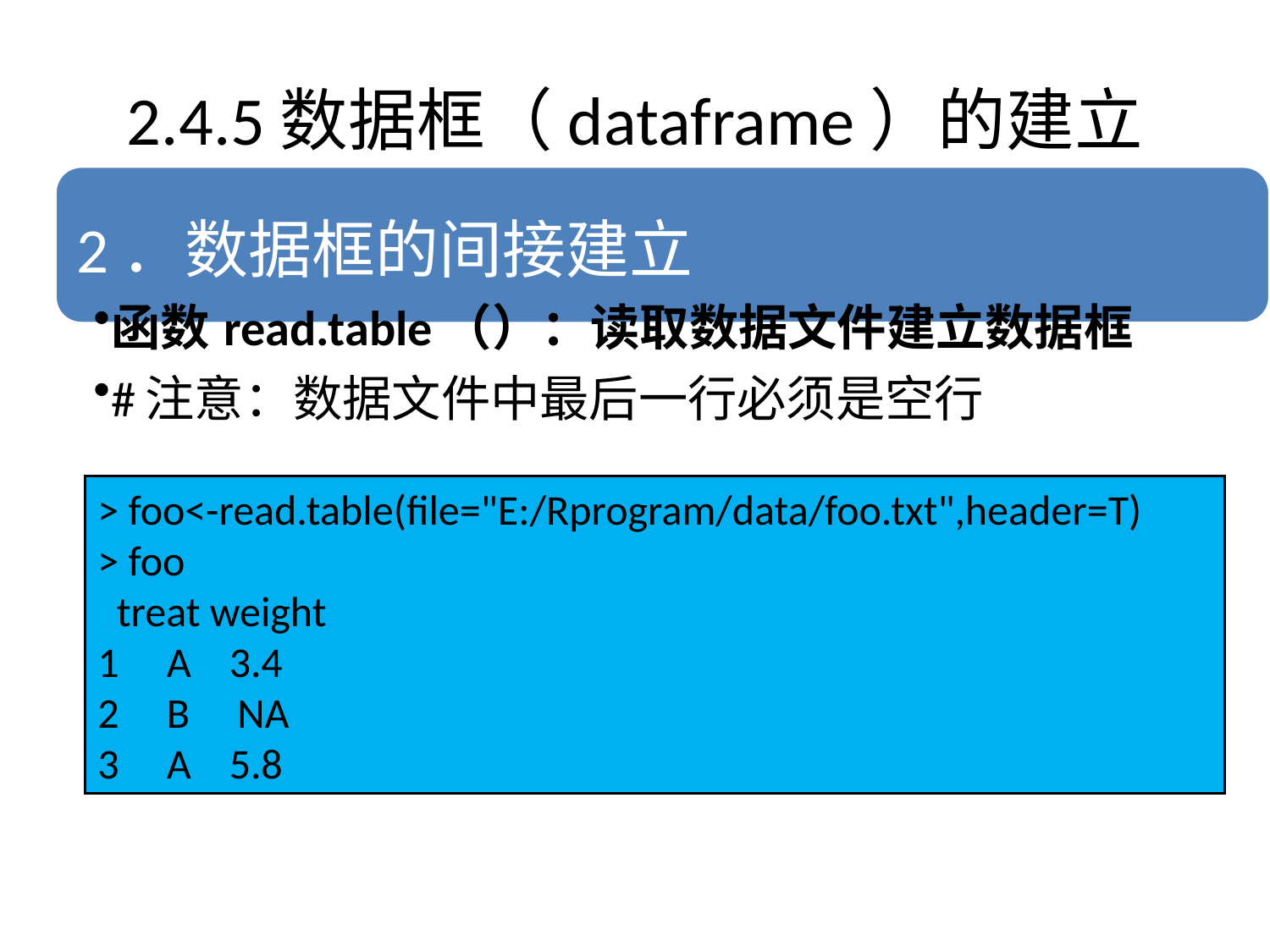

# 2.4.5数据框（dataframe）的建立
2．数据框的间接建立
函数read.table（）：读取数据文件建立数据框
#注意：数据文件中最后一行必须是空行
> foo<-read.table(file="E:/Rprogram/data/foo.txt",header=T)
> foo
  treat weight
1     A    3.4
2     B     NA
3     A    5.8